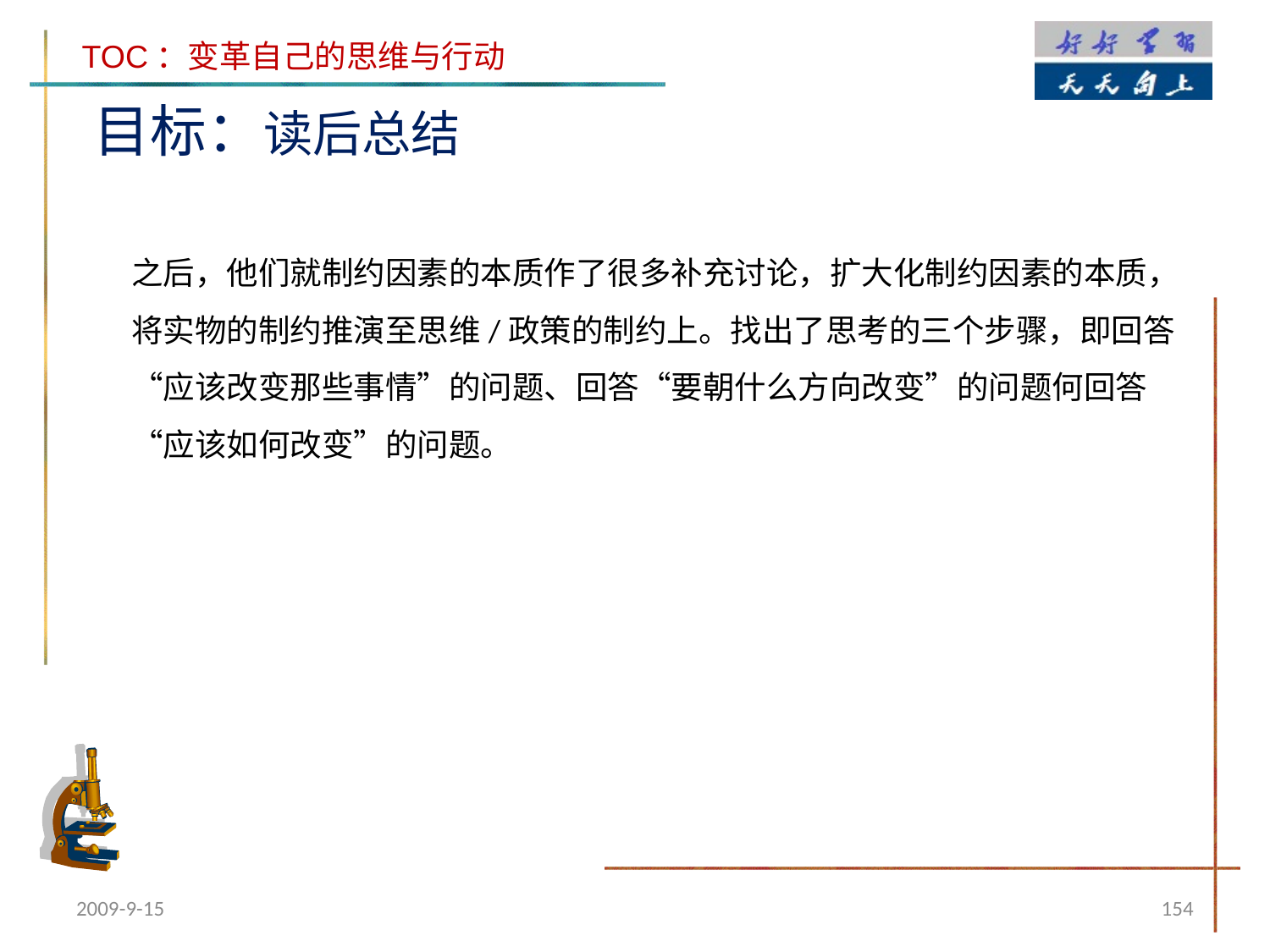

目标：读后总结
之后，他们就制约因素的本质作了很多补充讨论，扩大化制约因素的本质，将实物的制约推演至思维/政策的制约上。找出了思考的三个步骤，即回答“应该改变那些事情”的问题、回答“要朝什么方向改变”的问题何回答“应该如何改变”的问题。
2009-9-15
154